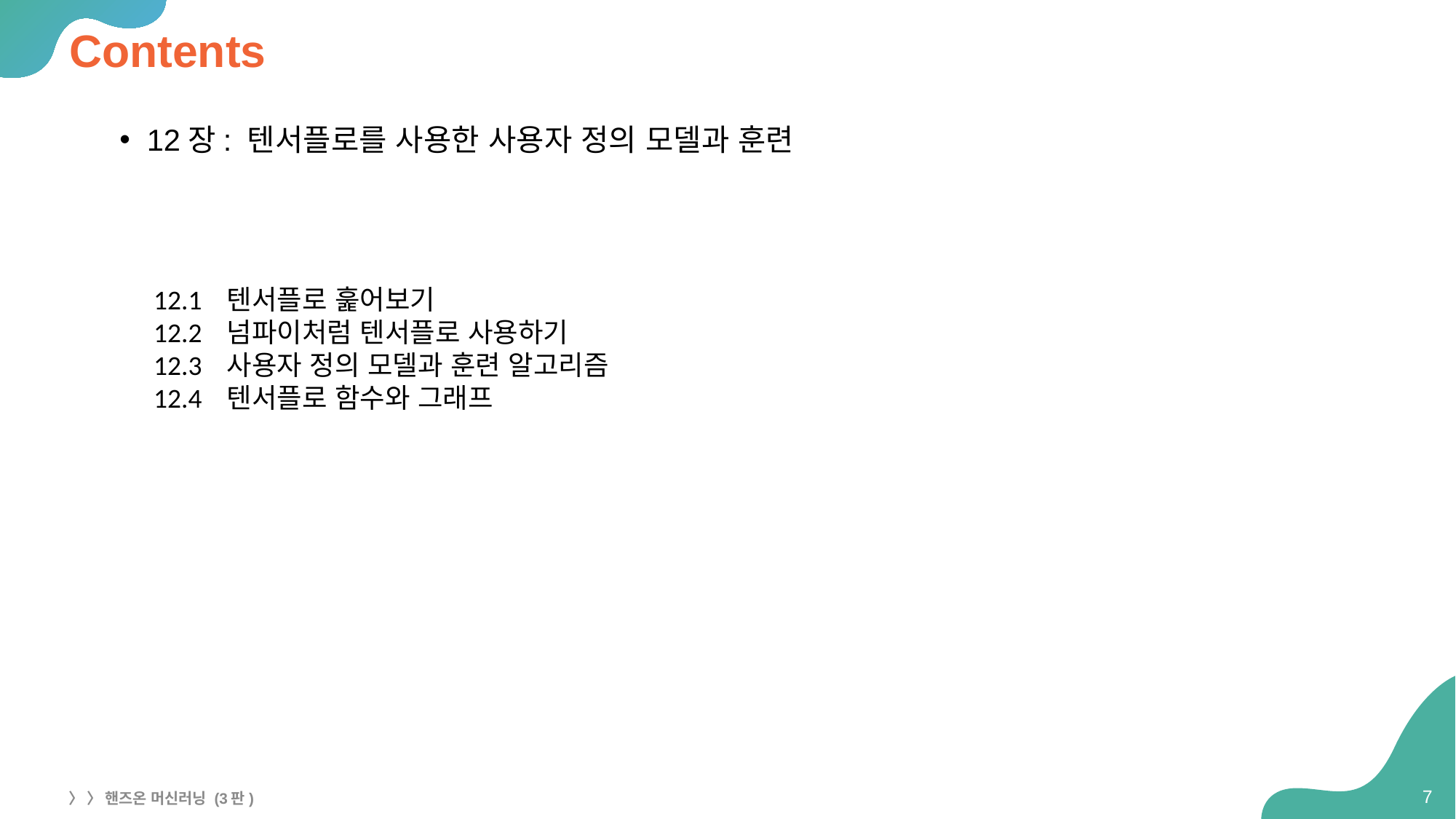

# Contents
12장: 텐서플로를 사용한 사용자 정의 모델과 훈련

12.1   텐서플로 훑어보기
12.2   넘파이처럼 텐서플로 사용하기
12.3   사용자 정의 모델과 훈련 알고리즘
12.4   텐서플로 함수와 그래프

7
〉 〉 핸즈온 머신러닝 (3판)